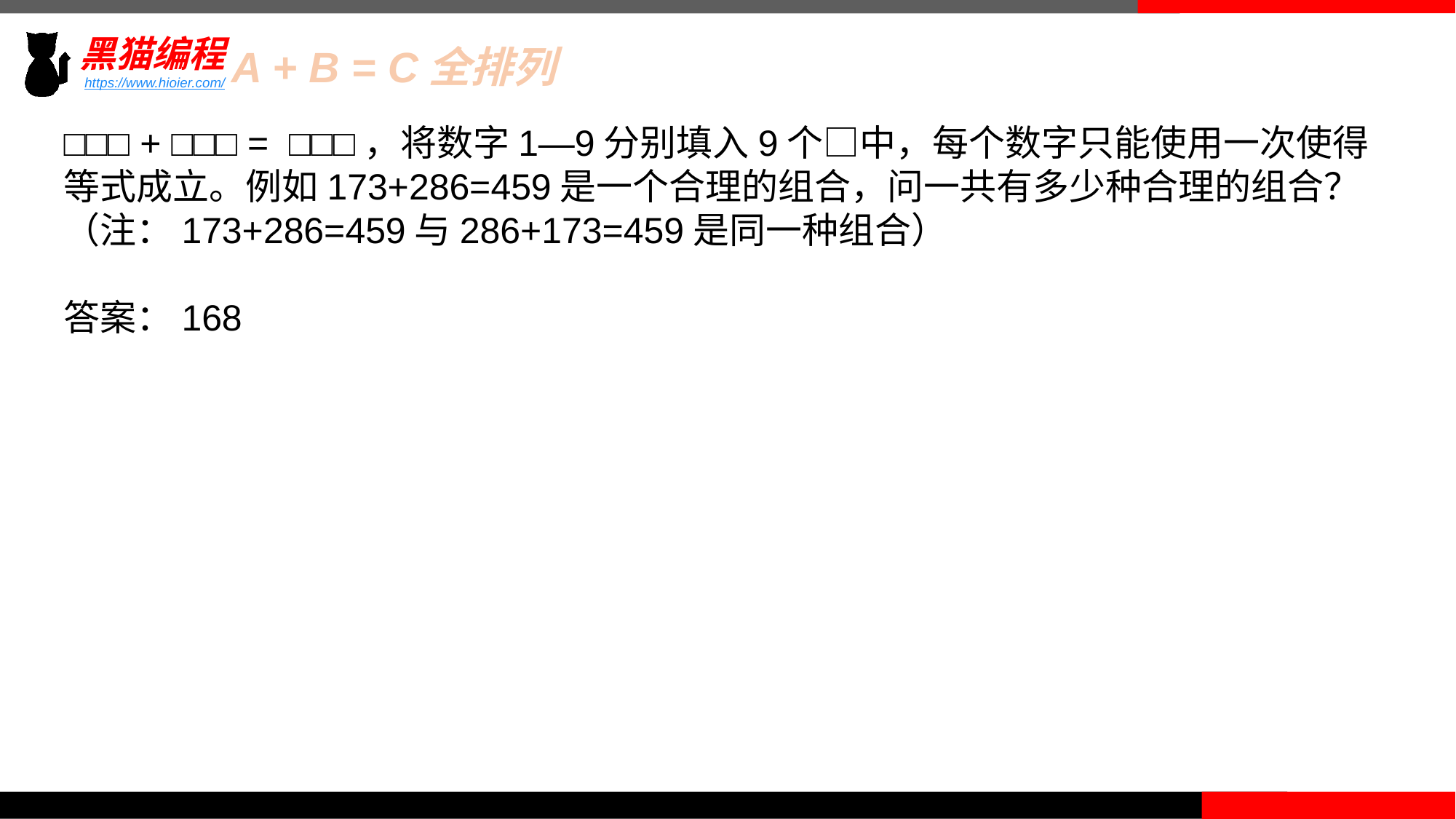

A + B = C全排列
□□□ + □□□ =  □□□，将数字1—9分别填入9个□中，每个数字只能使用一次使得等式成立。例如173+286=459是一个合理的组合，问一共有多少种合理的组合？（注：173+286=459与286+173=459是同一种组合）

答案：168